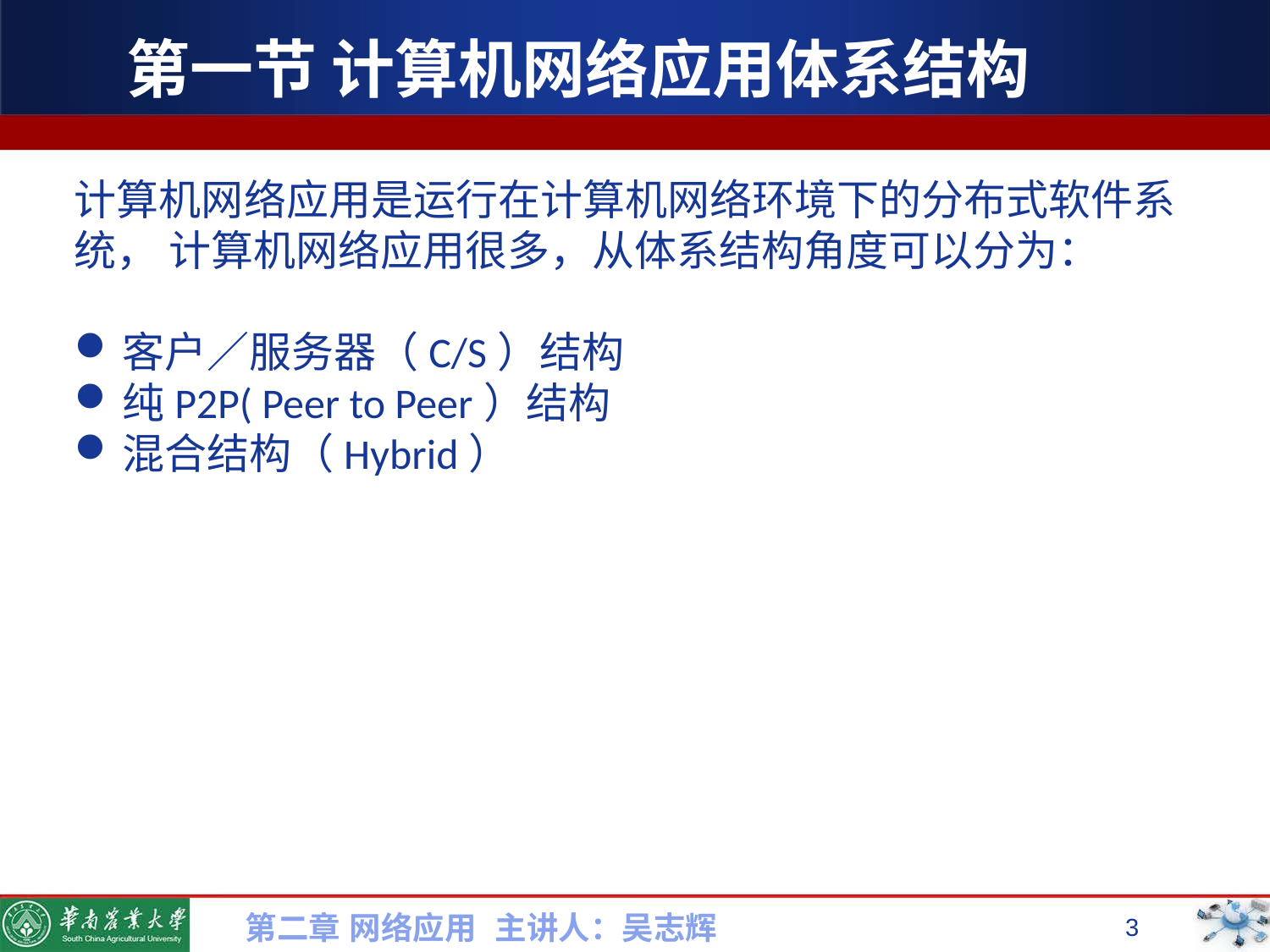

# 第一节 计算机网络应用体系结构
计算机网络应用是运行在计算机网络环境下的分布式软件系统， 计算机网络应用很多，从体系结构角度可以分为：

客户／服务器（C/S）结构
纯P2P( Peer to Peer）结构
混合结构（Hybrid）
第二章 网络应用  主讲人：吴志辉
3